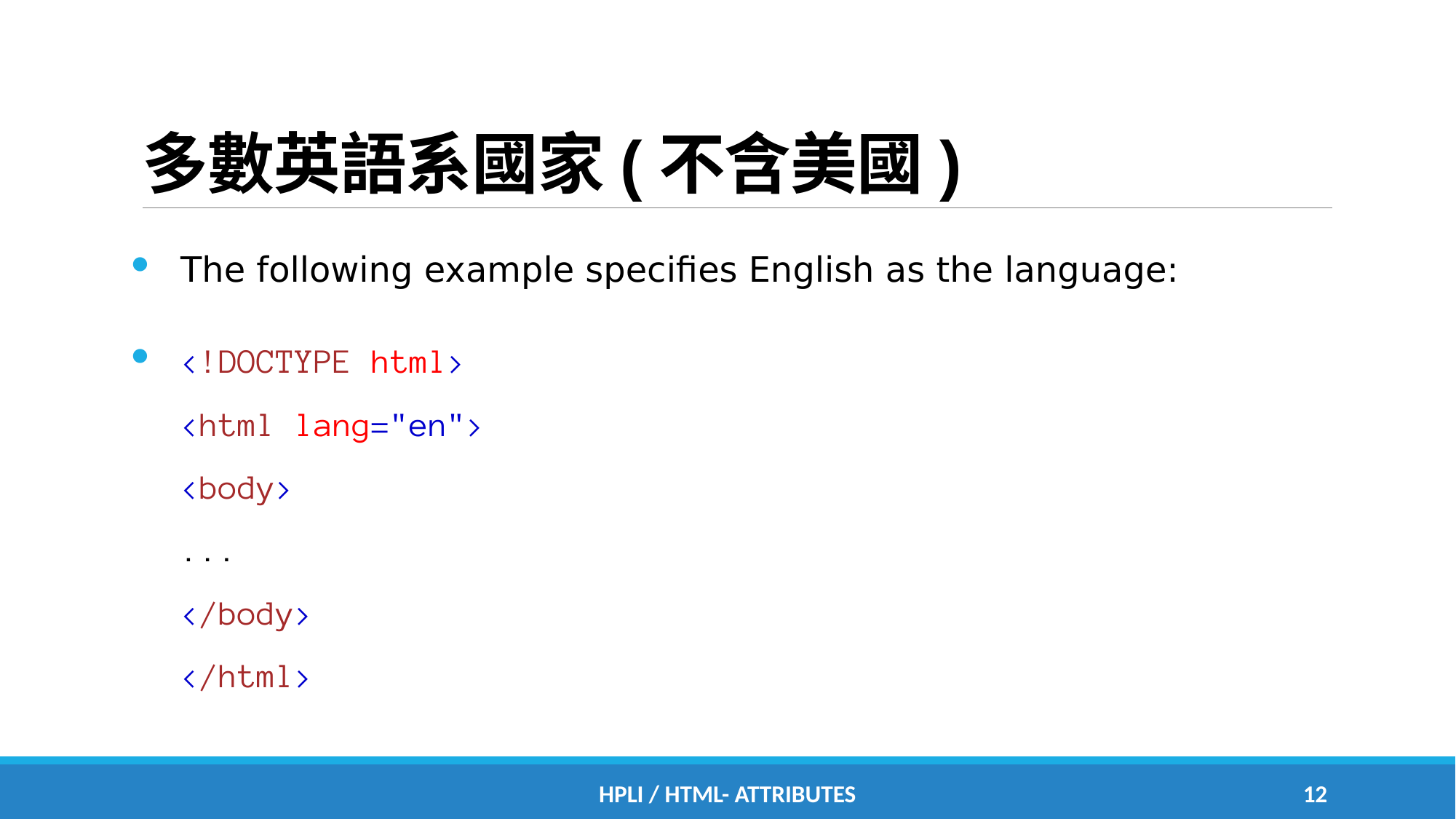

# 多數英語系國家(不含美國)
The following example specifies English as the language:
<!DOCTYPE html>
<html lang="en">
<body>
...
</body>
</html>
HPLI / HTML- Attributes
12